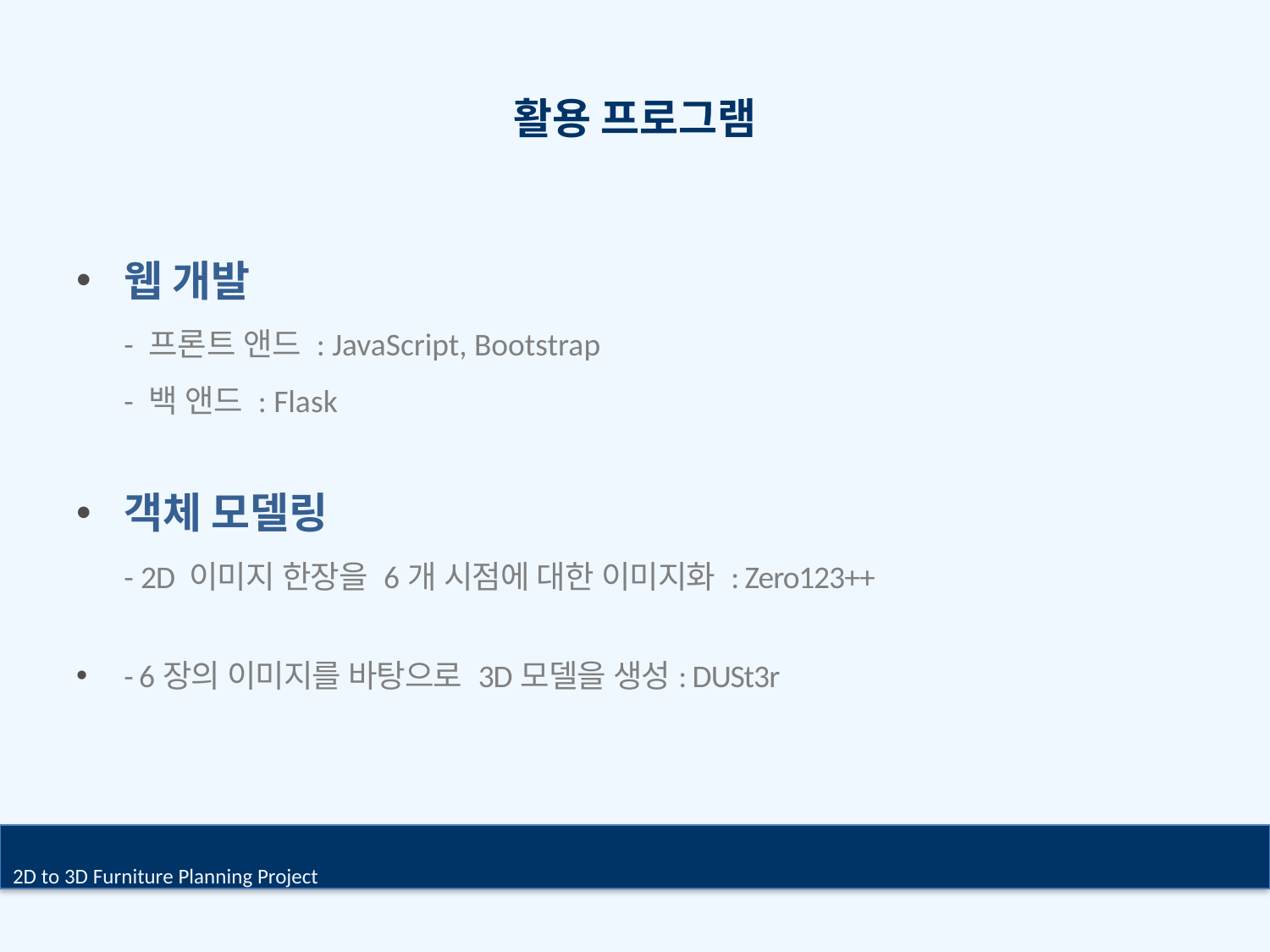

# 활용 프로그램
웹 개발
- 프론트 앤드 : JavaScript, Bootstrap
- 백 앤드 : Flask
객체 모델링
- 2D 이미지 한장을 6개 시점에 대한 이미지화 : Zero123++
- 6장의 이미지를 바탕으로 3D모델을 생성: DUSt3r

2D to 3D Furniture Planning Project